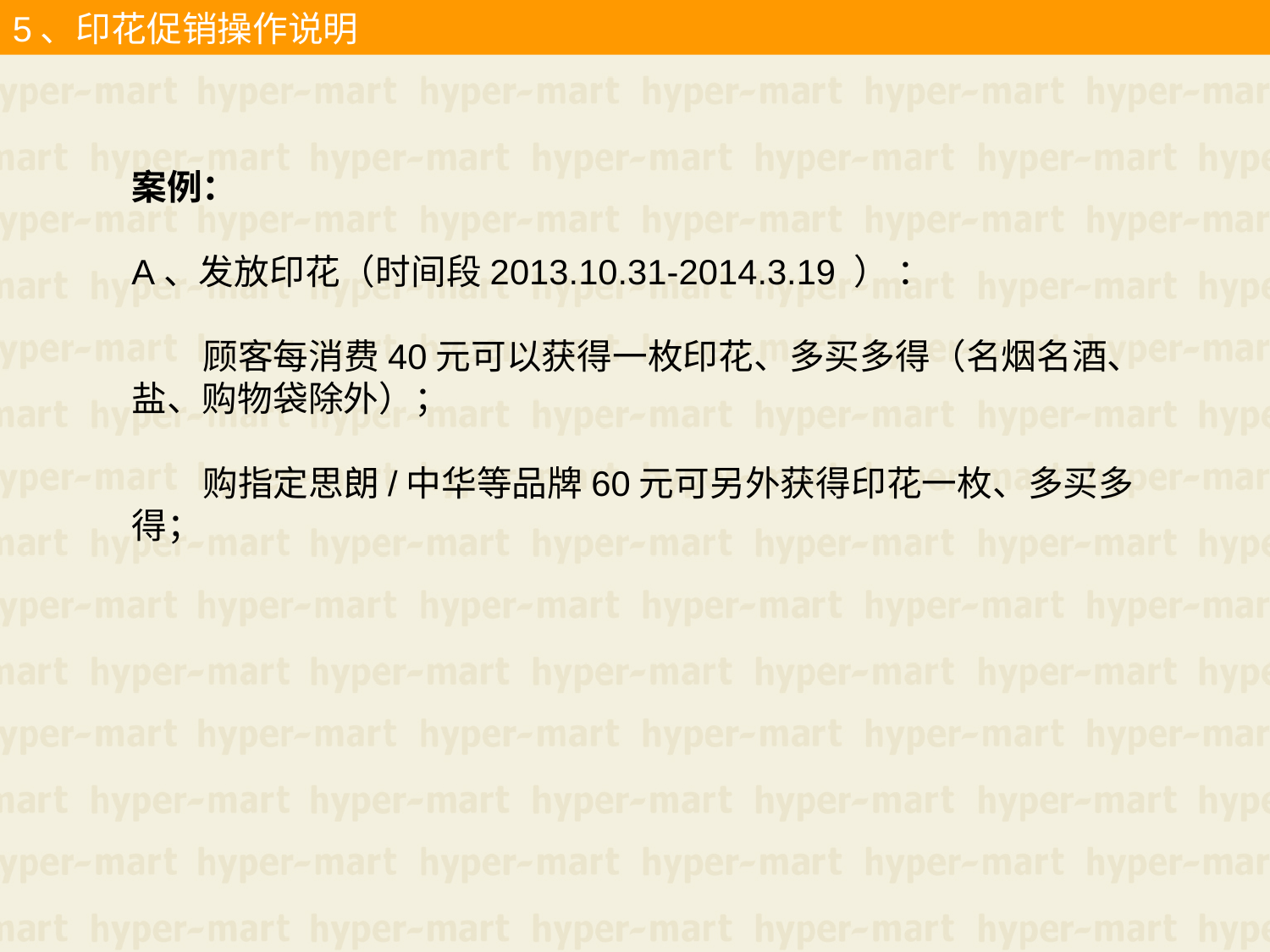

5、印花促销操作说明
案例：

A、发放印花（时间段2013.10.31-2014.3.19 ） ：

        顾客每消费40元可以获得一枚印花、多买多得（名烟名酒、盐、购物袋除外）；

        购指定思朗/中华等品牌60元可另外获得印花一枚、多买多得；